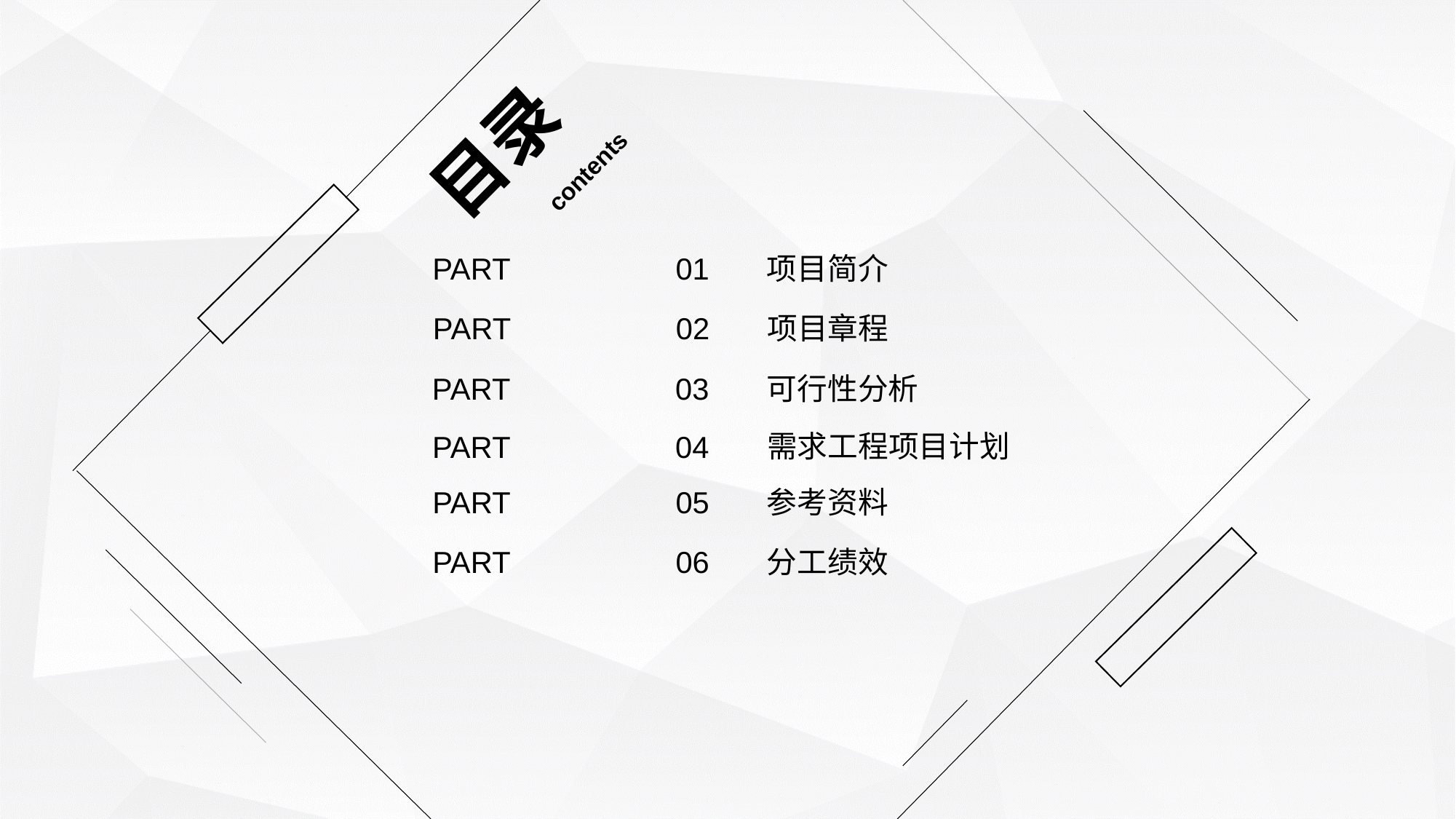

目录
contents
PART
01
项目简介

PART
02
项目章程
PART
03
可行性分析
需求工程项目计划
PART
04
PART
05
参考资料
PART
06
分工绩效